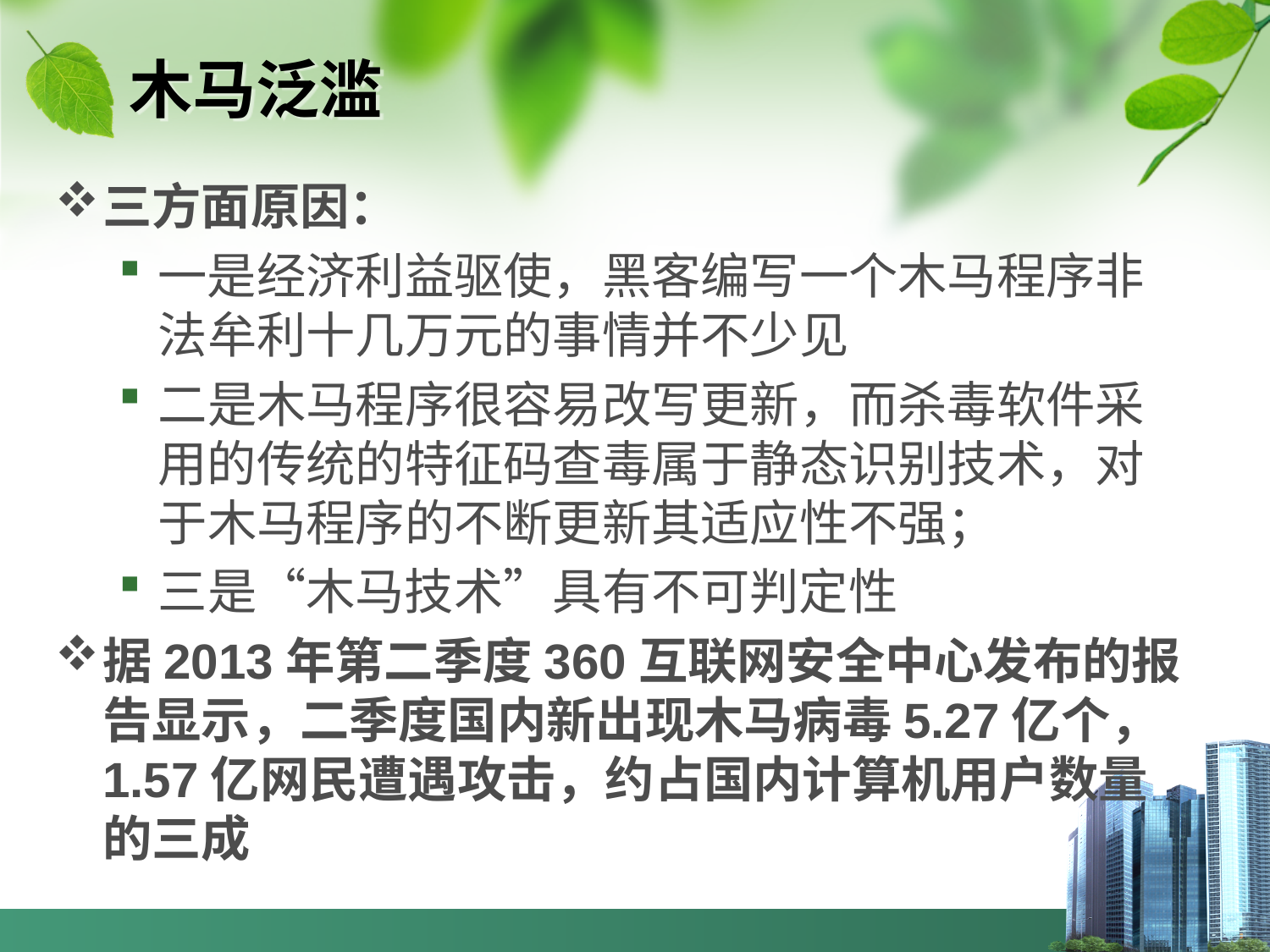

# 木马泛滥
三方面原因：
一是经济利益驱使，黑客编写一个木马程序非法牟利十几万元的事情并不少见
二是木马程序很容易改写更新，而杀毒软件采用的传统的特征码查毒属于静态识别技术，对于木马程序的不断更新其适应性不强；
三是“木马技术”具有不可判定性
据2013年第二季度360互联网安全中心发布的报告显示，二季度国内新出现木马病毒5.27亿个，1.57亿网民遭遇攻击，约占国内计算机用户数量的三成